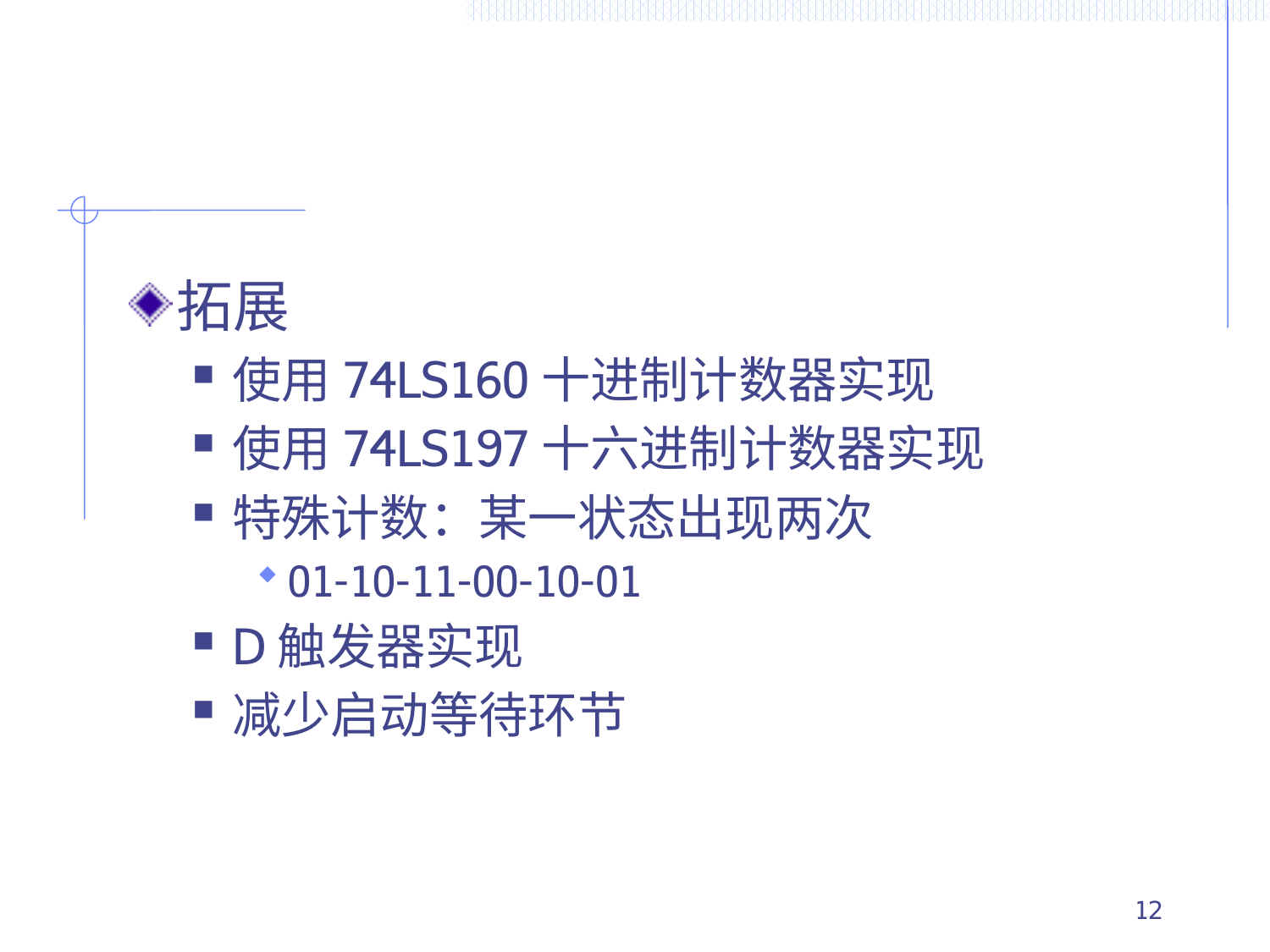

#
拓展
使用74LS160十进制计数器实现
使用74LS197十六进制计数器实现
特殊计数：某一状态出现两次
01-10-11-00-10-01
D触发器实现
减少启动等待环节

12